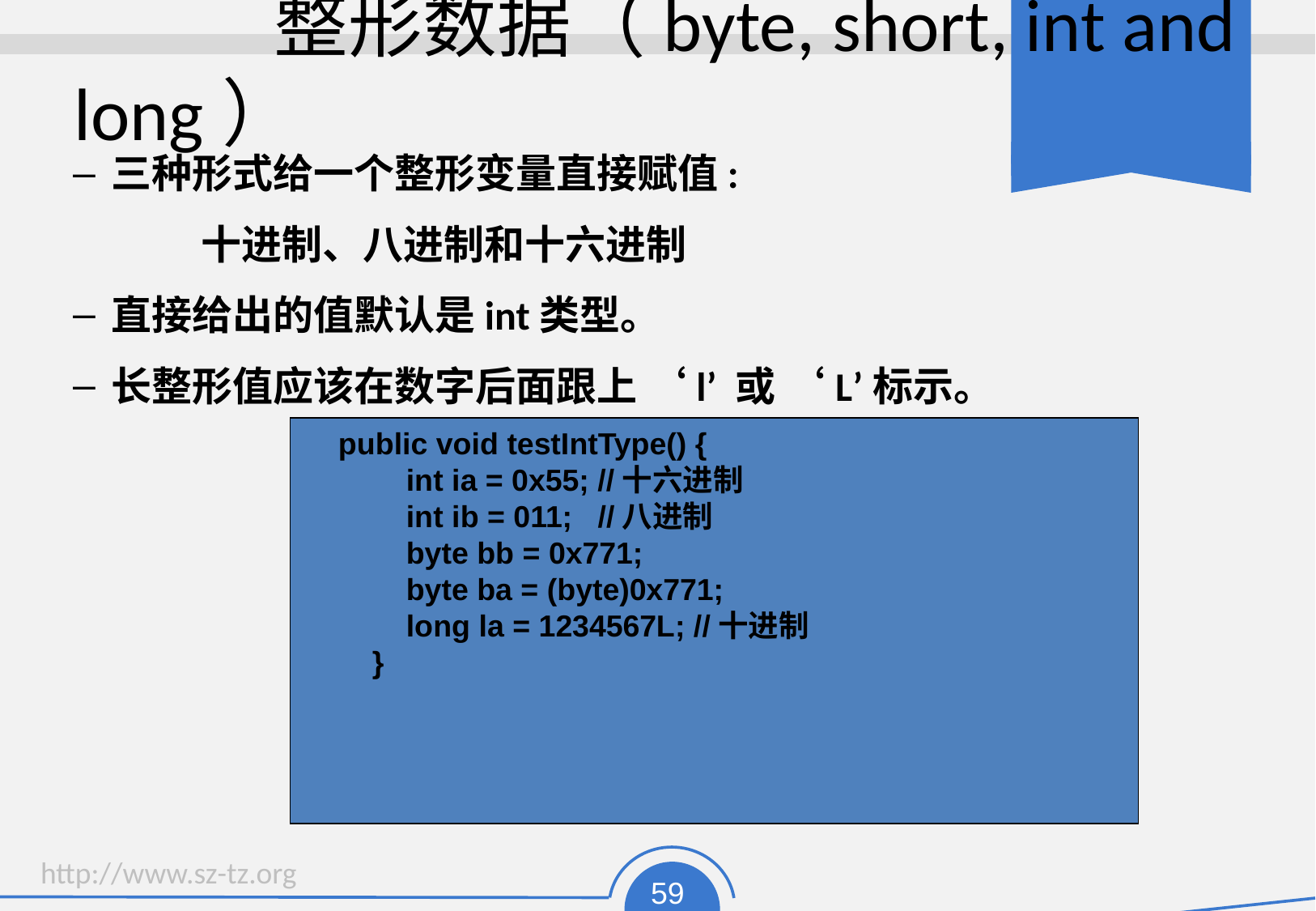

# 整形数据（byte, short, int and long）
三种形式给一个整形变量直接赋值:
             十进制、八进制和十六进制
直接给出的值默认是int类型。
长整形值应该在数字后面跟上 ‘l’ 或 ‘L’标示。

public void testIntType() {
        int ia = 0x55; //十六进制
        int ib = 011;   //八进制
        byte bb = 0x771;
        byte ba = (byte)0x771;
        long la = 1234567L; //十进制
    }